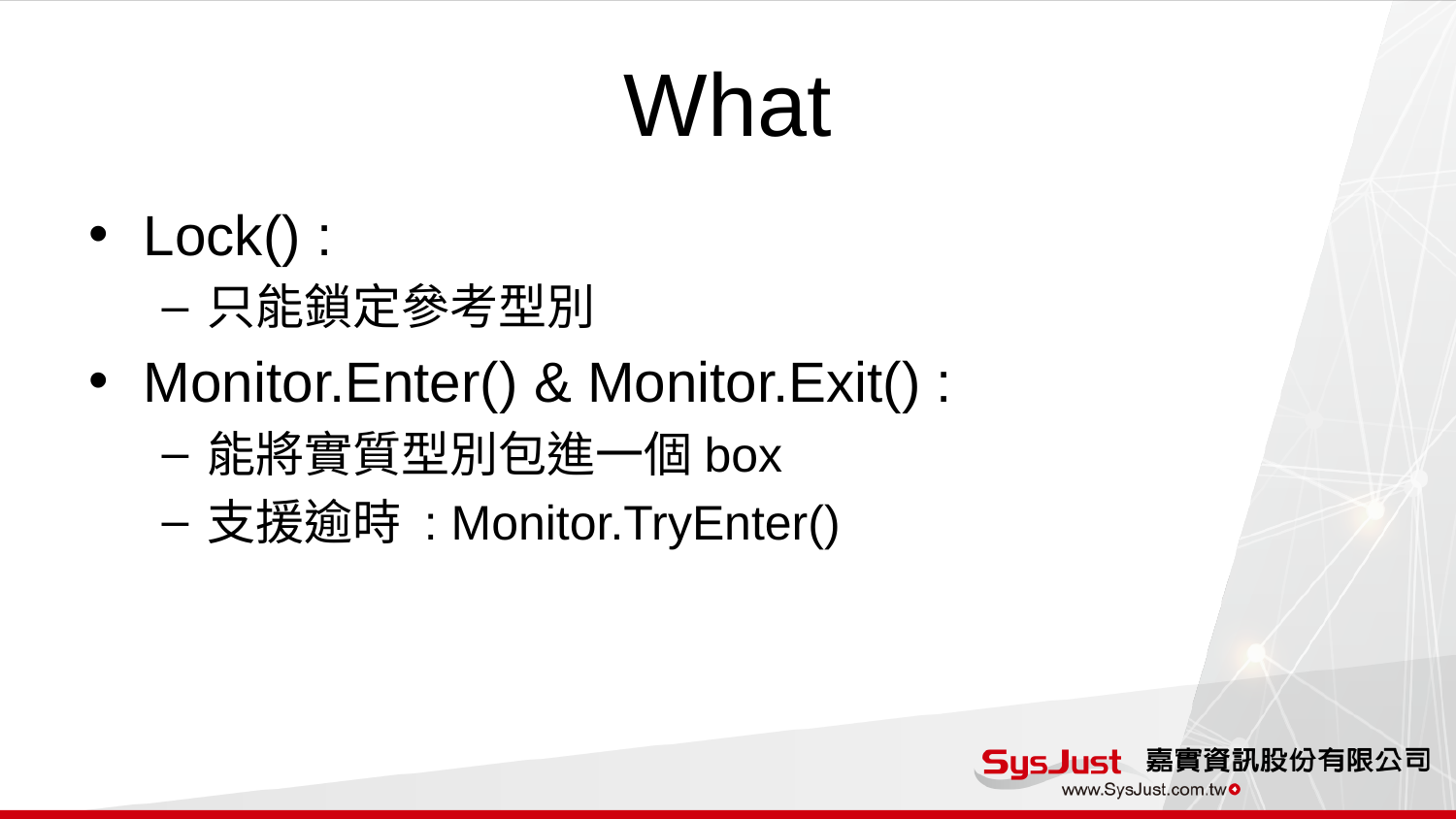

# What
Lock() :
只能鎖定參考型別
Monitor.Enter() & Monitor.Exit() :
能將實質型別包進一個box
支援逾時 : Monitor.TryEnter()